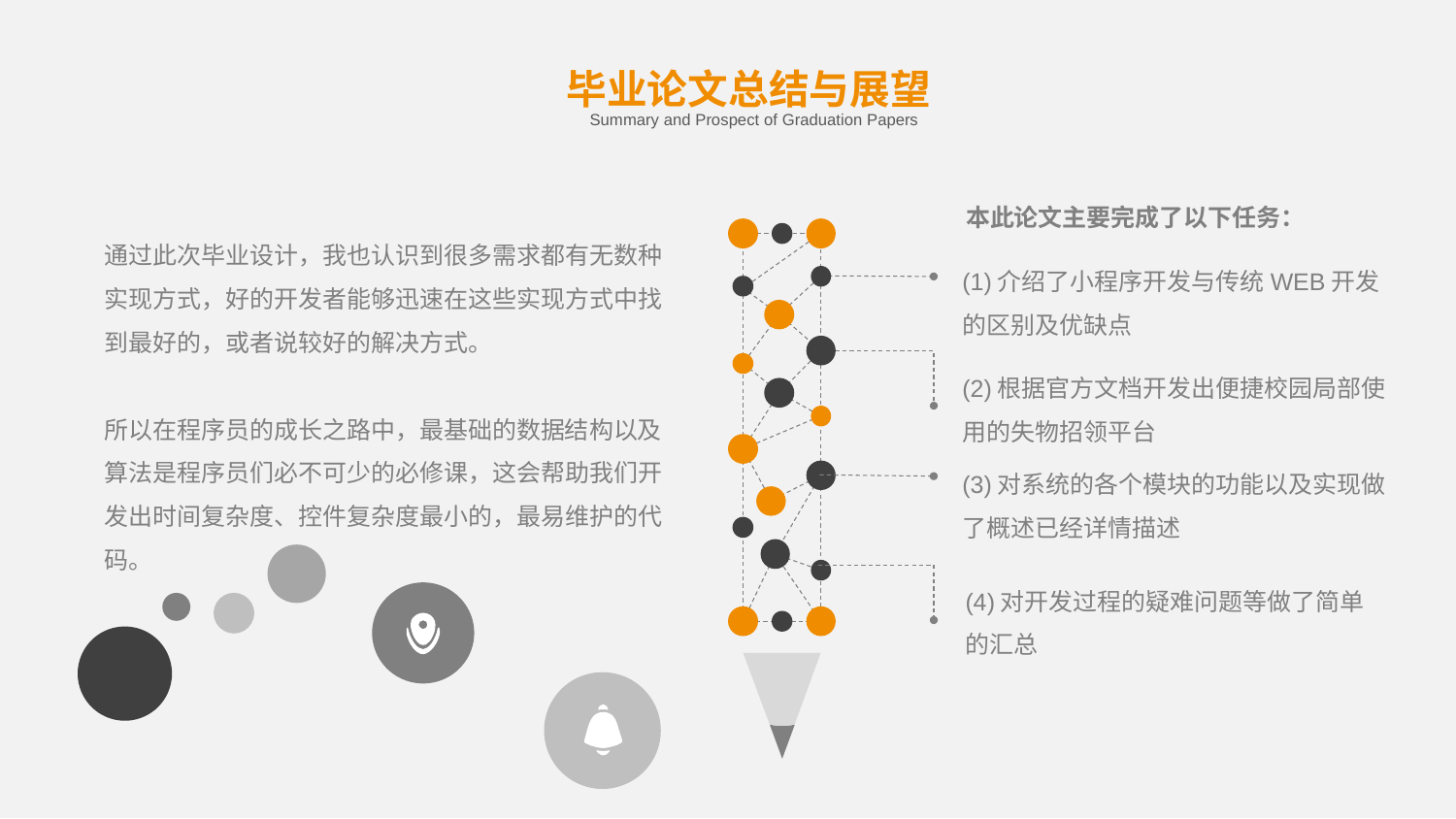

毕业论文总结与展望
Summary and Prospect of Graduation Papers
本此论文主要完成了以下任务：

通过此次毕业设计，我也认识到很多需求都有无数种实现方式，好的开发者能够迅速在这些实现方式中找到最好的，或者说较好的解决方式。

所以在程序员的成长之路中，最基础的数据结构以及算法是程序员们必不可少的必修课，这会帮助我们开发出时间复杂度、控件复杂度最小的，最易维护的代码。

(1)介绍了小程序开发与传统WEB开发的区别及优缺点

(2)根据官方文档开发出便捷校园局部使用的失物招领平台
(3)对系统的各个模块的功能以及实现做了概述已经详情描述

(4)对开发过程的疑难问题等做了简单的汇总